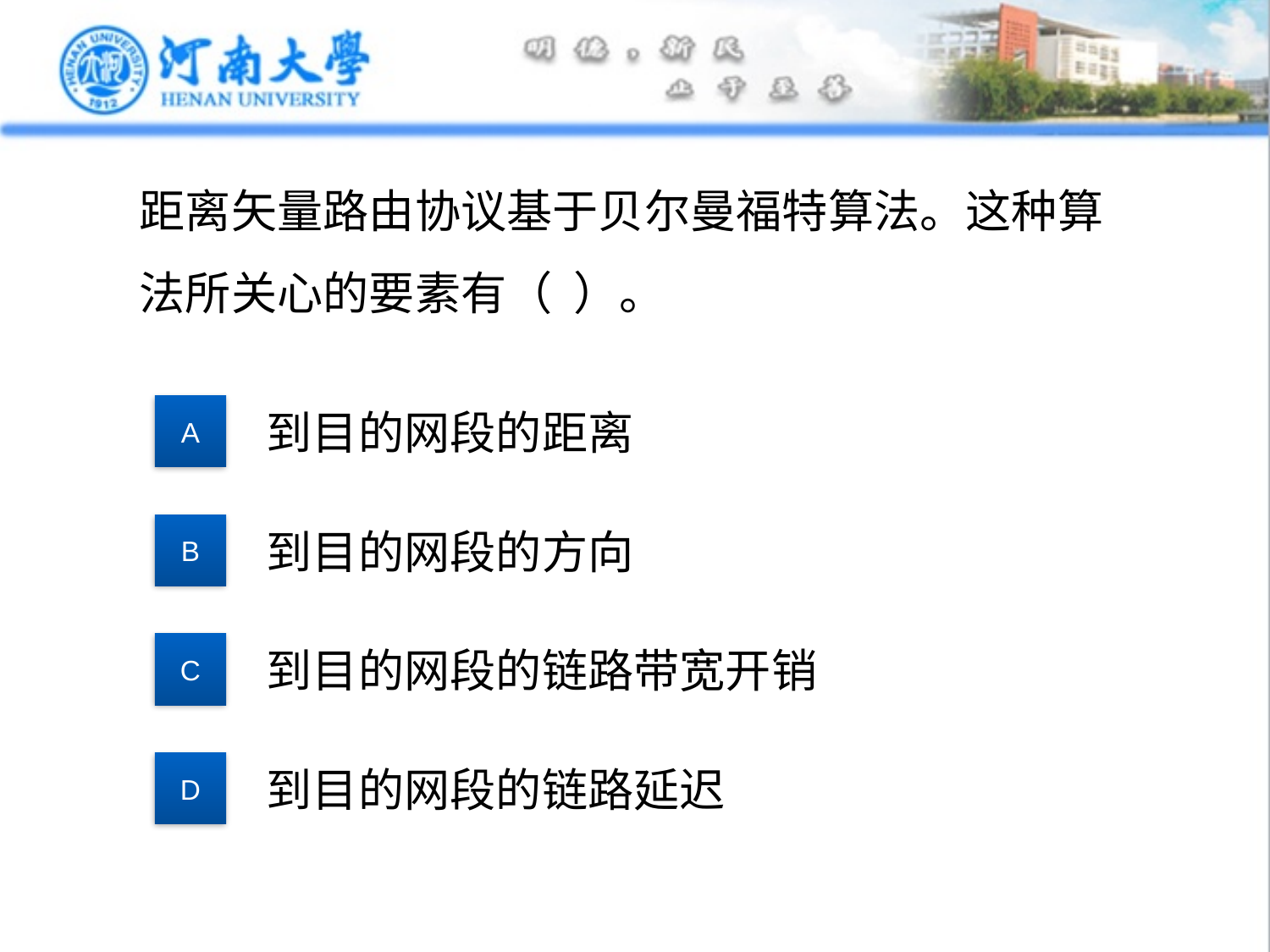

距离矢量路由协议基于贝尔曼福特算法。这种算法所关心的要素有（  ）。
到目的网段的距离
A
到目的网段的方向
B
到目的网段的链路带宽开销
C
到目的网段的链路延迟
D